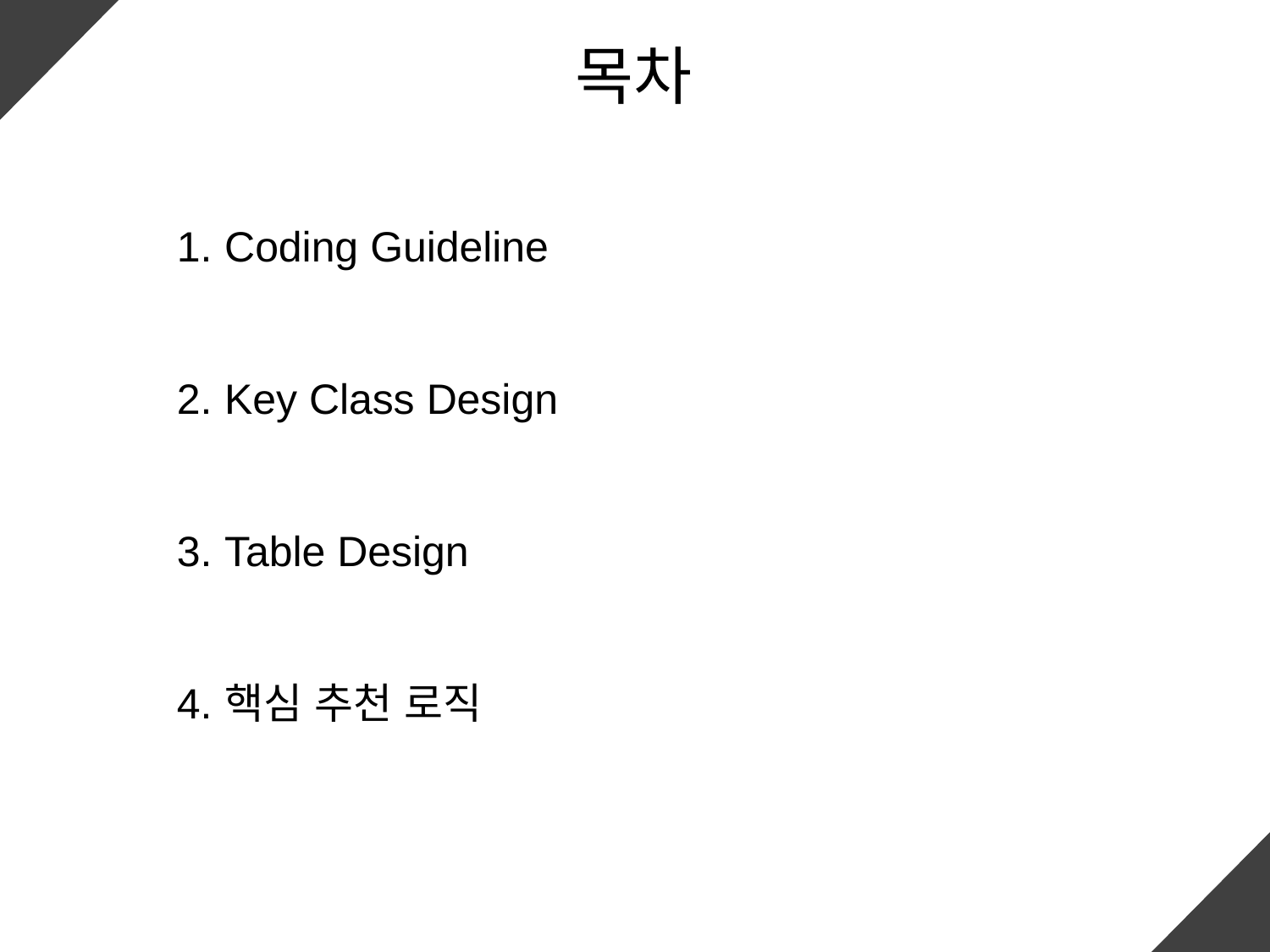

목차
Coding Guideline

Key Class Design

Table Design

핵심 추천 로직